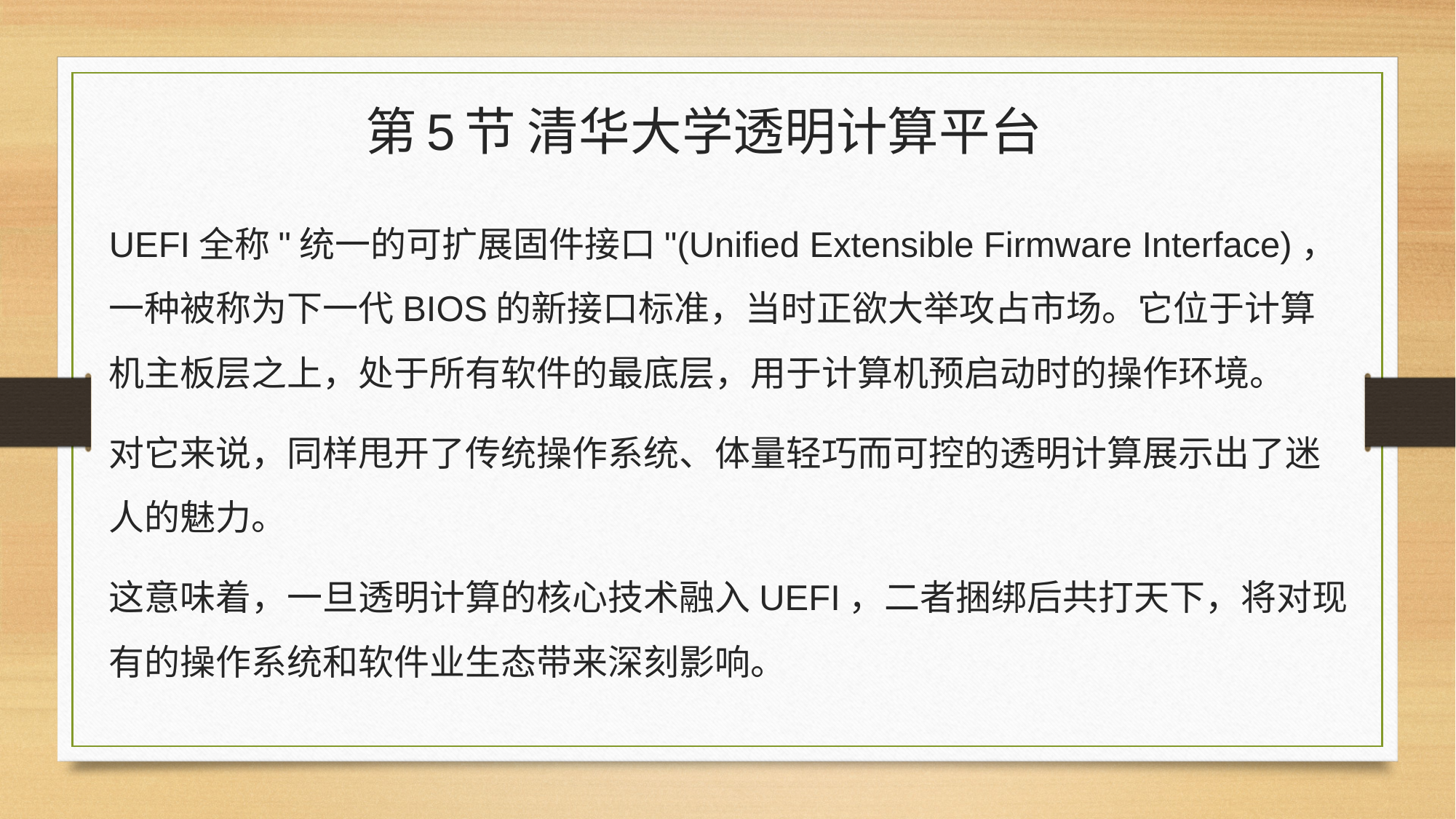

第5节 清华大学透明计算平台
UEFI全称"统一的可扩展固件接口"(Unified Extensible Firmware Interface)，一种被称为下一代BIOS的新接口标准，当时正欲大举攻占市场。它位于计算机主板层之上，处于所有软件的最底层，用于计算机预启动时的操作环境。
对它来说，同样甩开了传统操作系统、体量轻巧而可控的透明计算展示出了迷人的魅力。
这意味着，一旦透明计算的核心技术融入UEFI，二者捆绑后共打天下，将对现有的操作系统和软件业生态带来深刻影响。